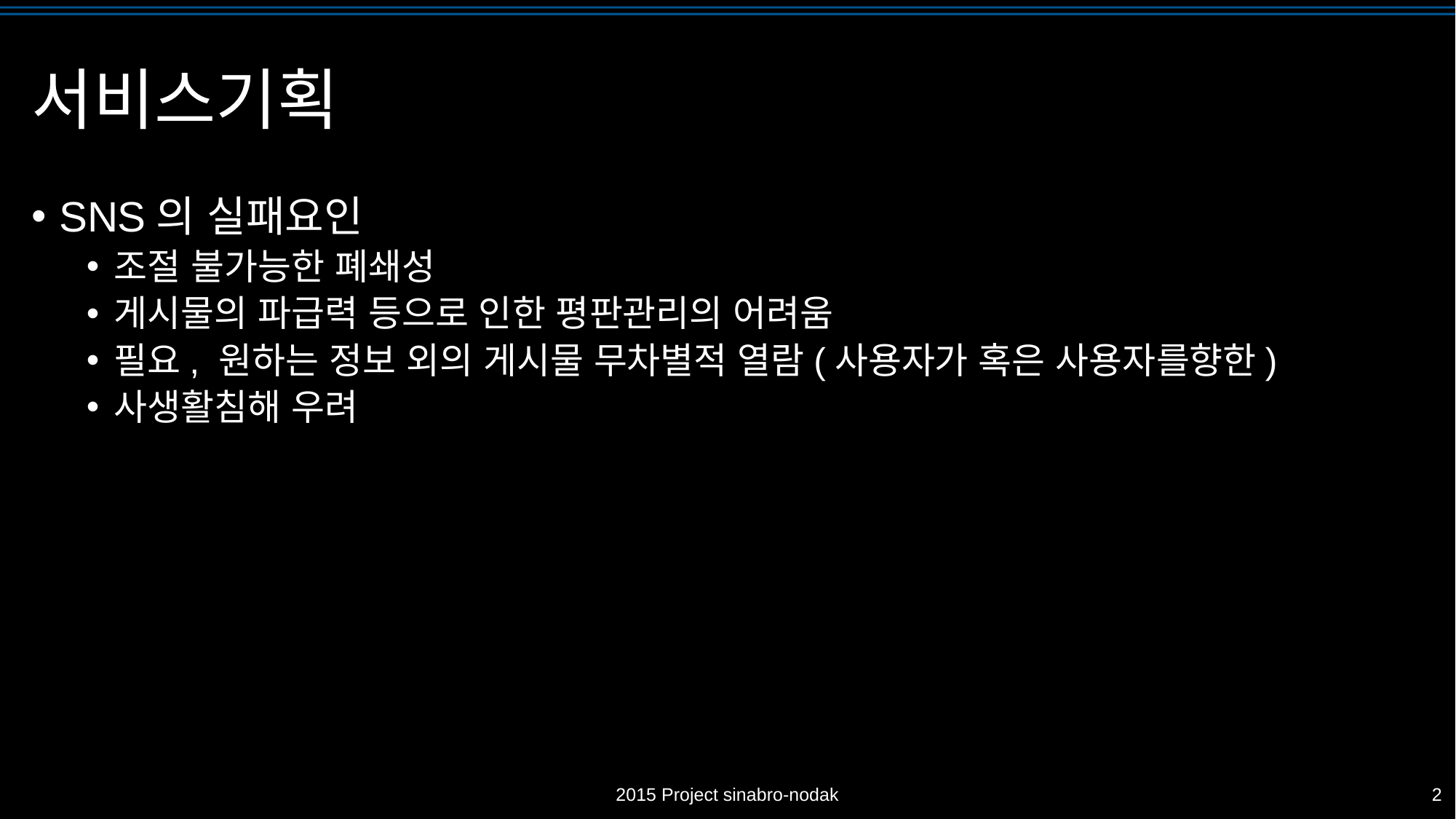

# 서비스기획
SNS의 실패요인
조절 불가능한 폐쇄성
게시물의 파급력 등으로 인한 평판관리의 어려움
필요, 원하는 정보 외의 게시물 무차별적 열람(사용자가 혹은 사용자를향한)
사생활침해 우려

2015 Project sinabro-nodak
2